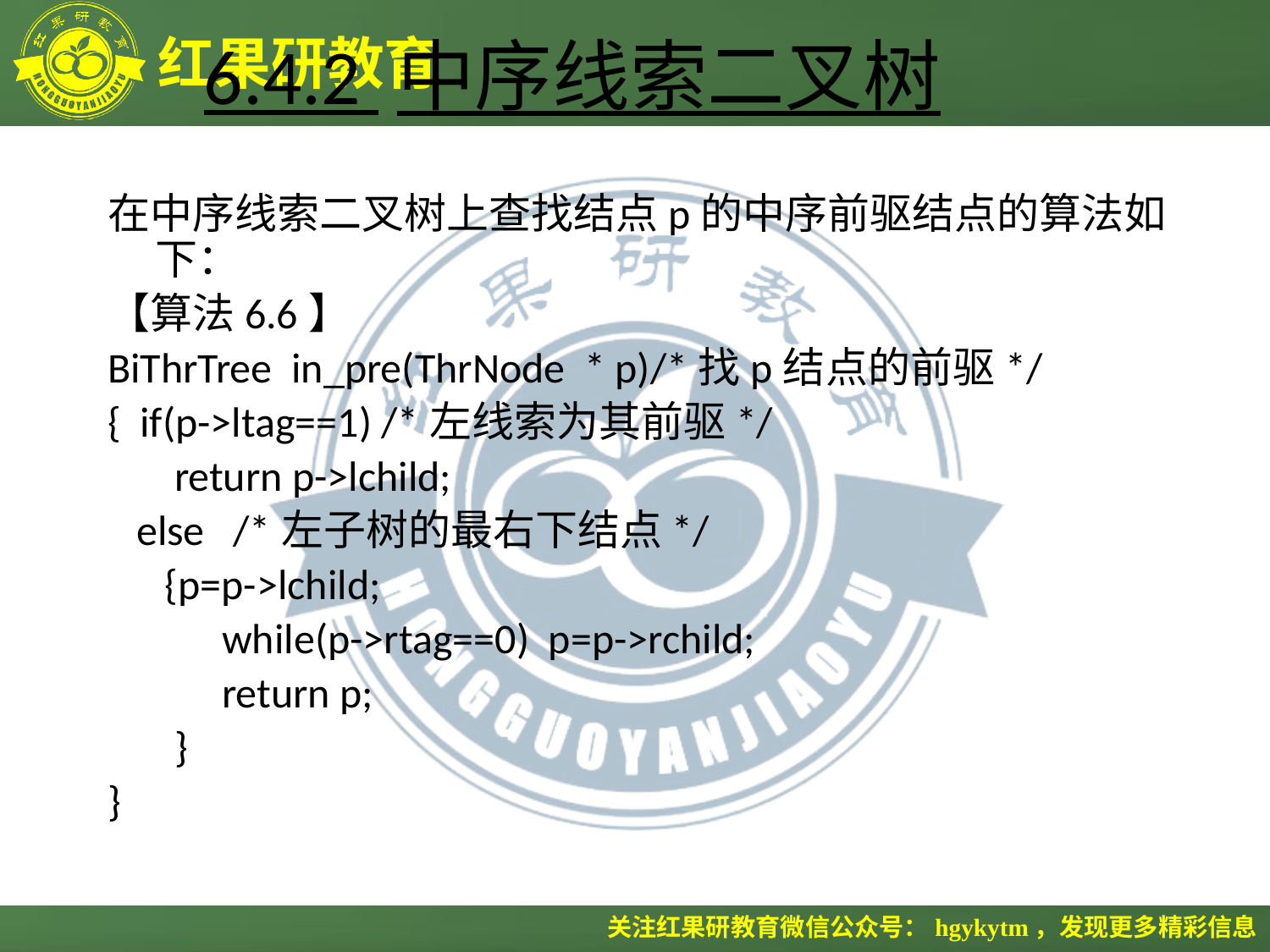

# 6.4.2 中序线索二叉树
在中序线索二叉树上查找结点p的中序前驱结点的算法如下：
【算法6.6】
BiThrTree  in_pre(ThrNode  * p)/*找p结点的前驱*/
{  if(p->ltag==1) /*左线索为其前驱*/
       return p->lchild;
   else   /*左子树的最右下结点*/
      {p=p->lchild;
	       while(p->rtag==0)  p=p->rchild;
	       return p;
       }
}